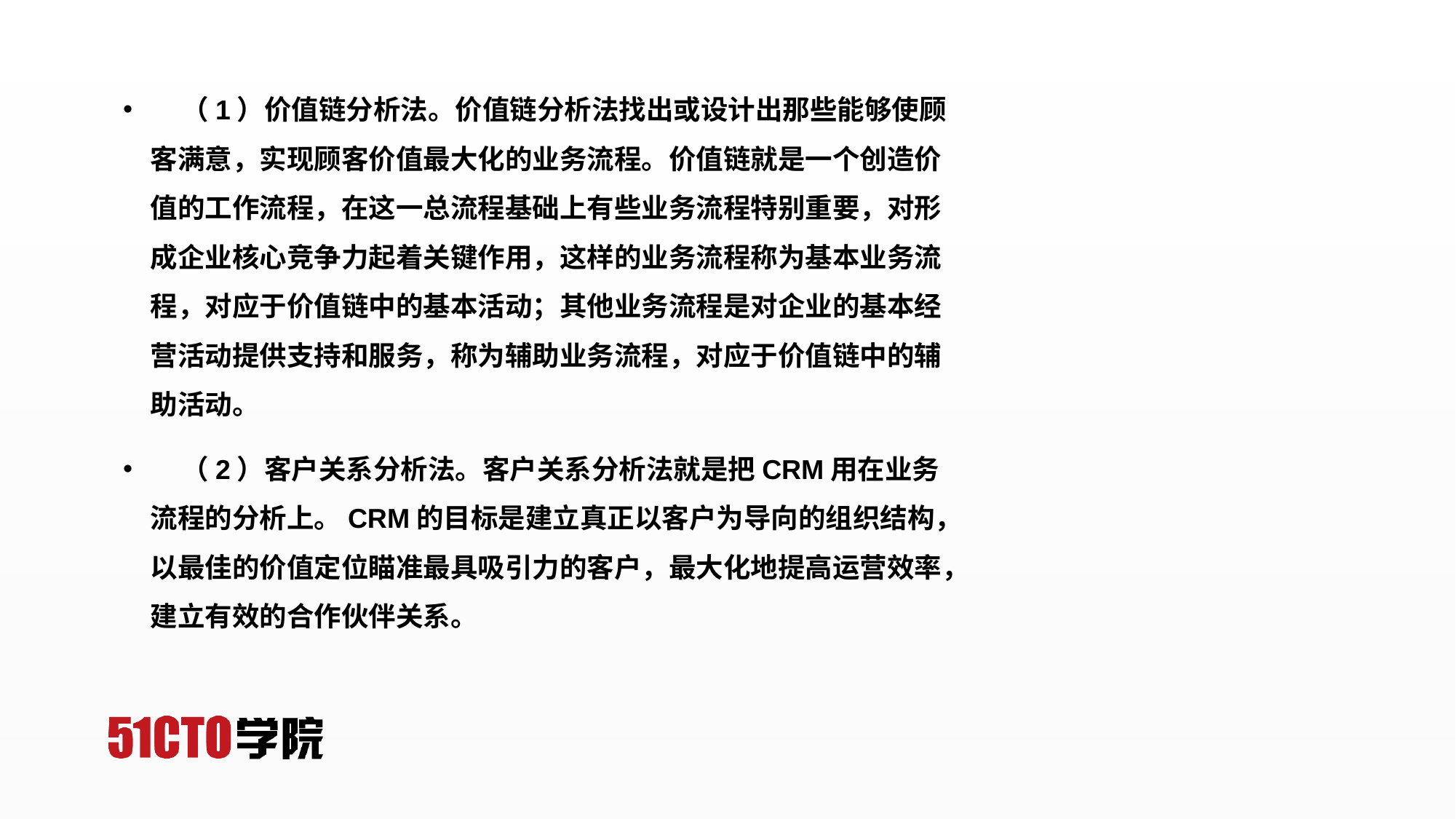

（1）价值链分析法。价值链分析法找出或设计出那些能够使顾客满意，实现顾客价值最大化的业务流程。价值链就是一个创造价值的工作流程，在这一总流程基础上有些业务流程特别重要，对形成企业核心竞争力起着关键作用，这样的业务流程称为基本业务流程，对应于价值链中的基本活动；其他业务流程是对企业的基本经营活动提供支持和服务，称为辅助业务流程，对应于价值链中的辅助活动。
    （2）客户关系分析法。客户关系分析法就是把CRM用在业务流程的分析上。CRM的目标是建立真正以客户为导向的组织结构，以最佳的价值定位瞄准最具吸引力的客户，最大化地提高运营效率，建立有效的合作伙伴关系。